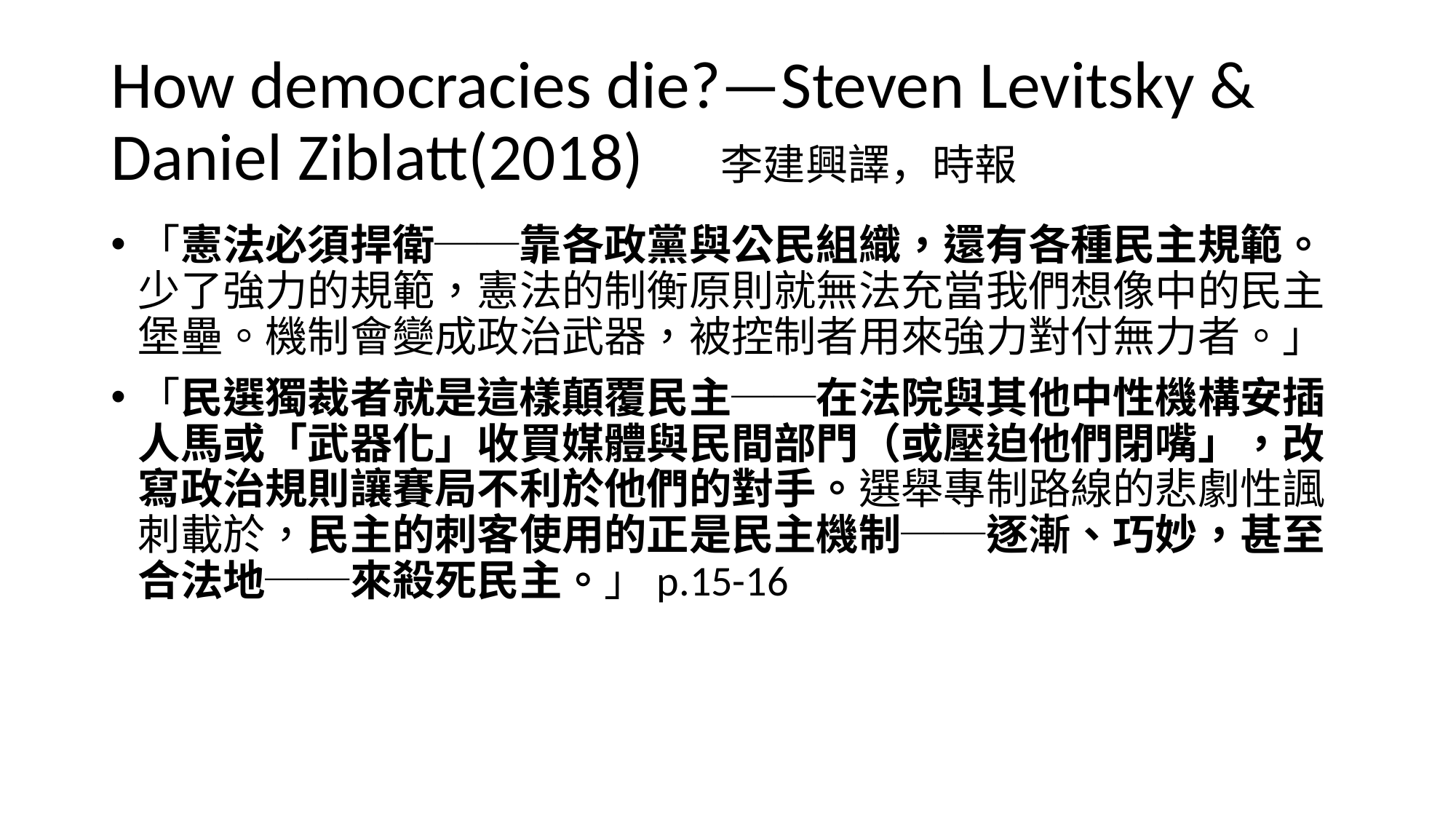

# How democracies die?—Steven Levitsky & Daniel Ziblatt(2018)    李建興譯，時報
「憲法必須捍衛──靠各政黨與公民組織，還有各種民主規範。少了強力的規範，憲法的制衡原則就無法充當我們想像中的民主堡壘。機制會變成政治武器，被控制者用來強力對付無力者。」
「民選獨裁者就是這樣顛覆民主──在法院與其他中性機構安插人馬或「武器化」收買媒體與民間部門（或壓迫他們閉嘴」，改寫政治規則讓賽局不利於他們的對手。選舉專制路線的悲劇性諷刺載於，民主的刺客使用的正是民主機制──逐漸、巧妙，甚至合法地──來殺死民主。」p.15-16